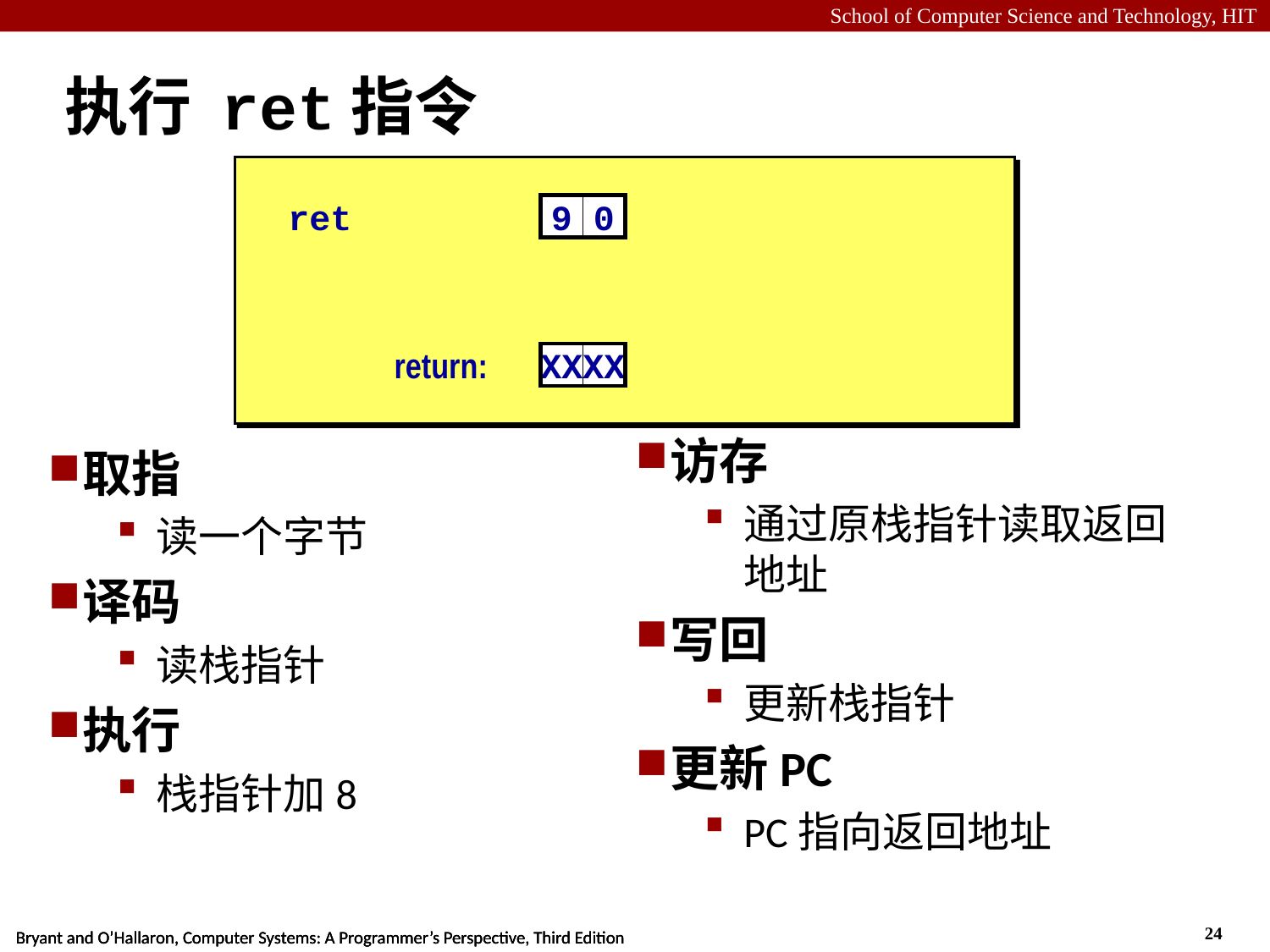

# 执行 ret指令

ret
9

0
return:
XX

XX
访存
通过原栈指针读取返回地址
写回
更新栈指针
更新PC
PC指向返回地址
取指
读一个字节
译码
读栈指针
执行
栈指针加8